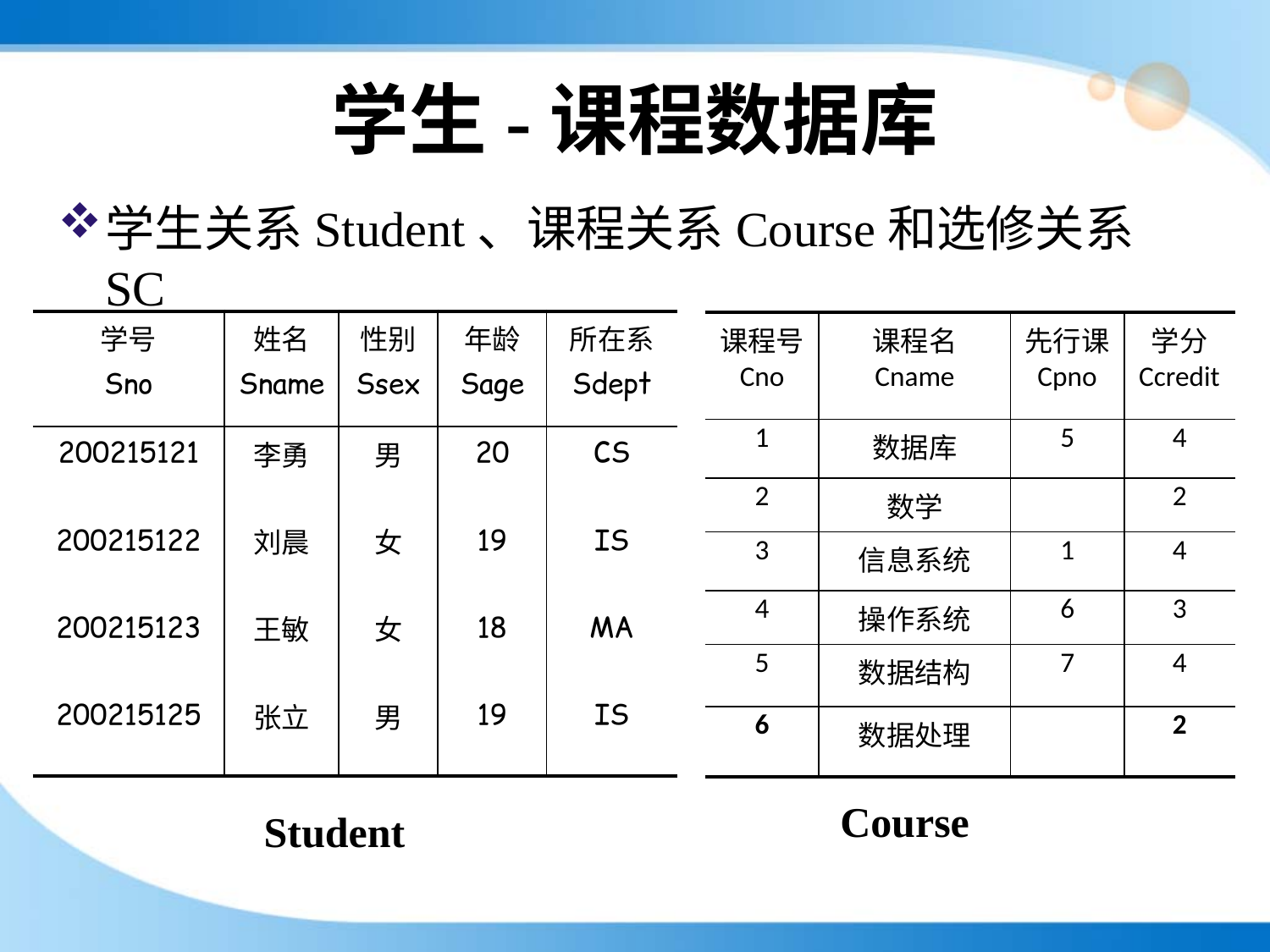

# 学生-课程数据库
学生关系Student、课程关系Course和选修关系SC

| 学号 Sno | 姓名 Sname | 性别 Ssex | 年龄 Sage | 所在系 Sdept |
| --- | --- | --- | --- | --- |
| 200215121 | 李勇 | 男 | 20 | CS |
| 200215122 | 刘晨 | 女 | 19 | IS |
| 200215123 | 王敏 | 女 | 18 | MA |
| 200215125 | 张立 | 男 | 19 | IS |
| 课程号 Cno | 课程名 Cname | 先行课 Cpno | 学分 Ccredit |
| --- | --- | --- | --- |
| 1 | 数据库 | 5 | 4 |
| 2 | 数学 |  | 2 |
| 3 | 信息系统 | 1 | 4 |
| 4 | 操作系统 | 6 | 3 |
| 5 | 数据结构 | 7 | 4 |
| 6 | 数据处理 |  | 2 |
 Student
Course